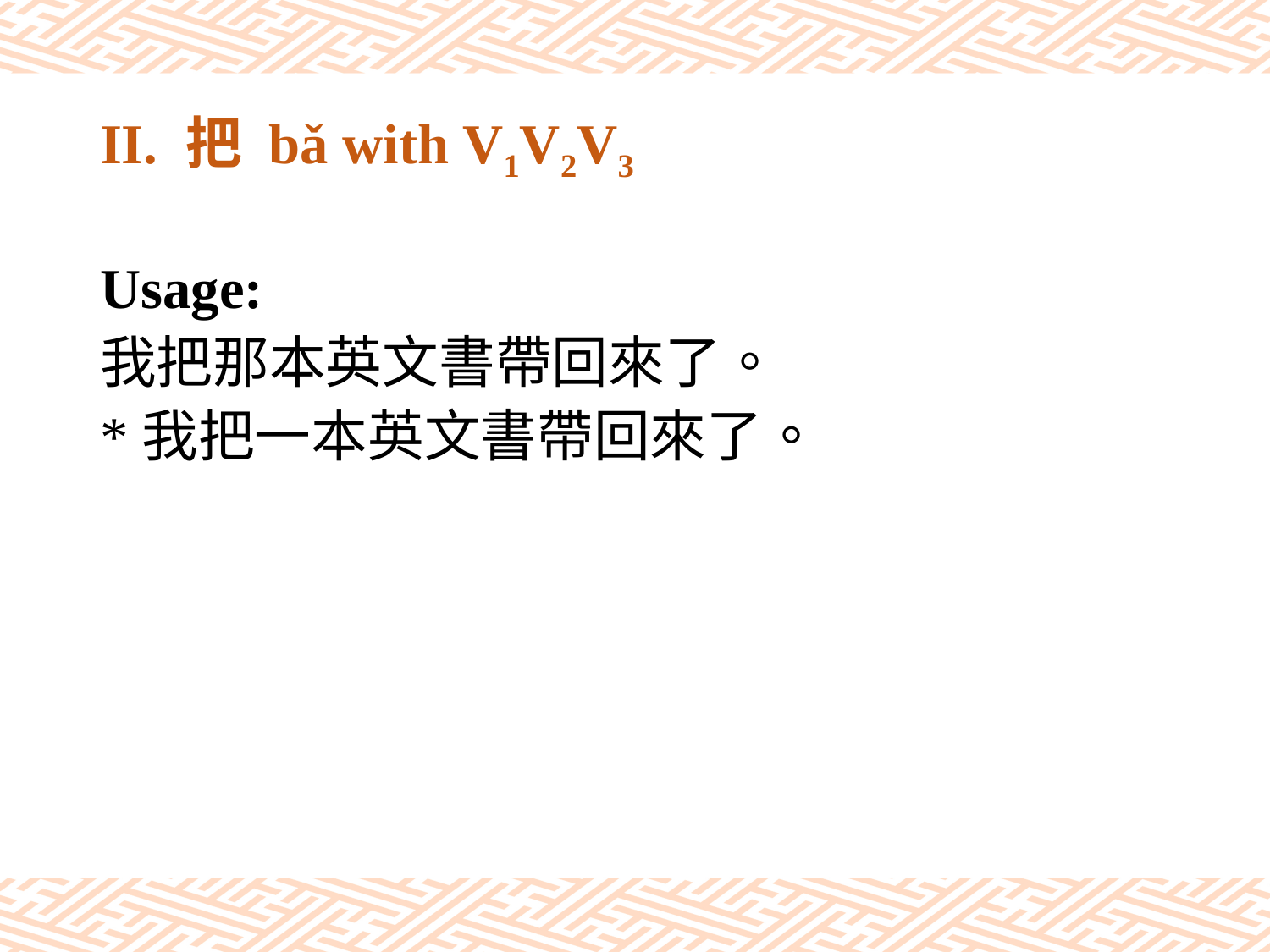

# II. 把 bǎ with V1V2V3
Usage:
我把那本英文書帶回來了。
*我把一本英文書帶回來了。